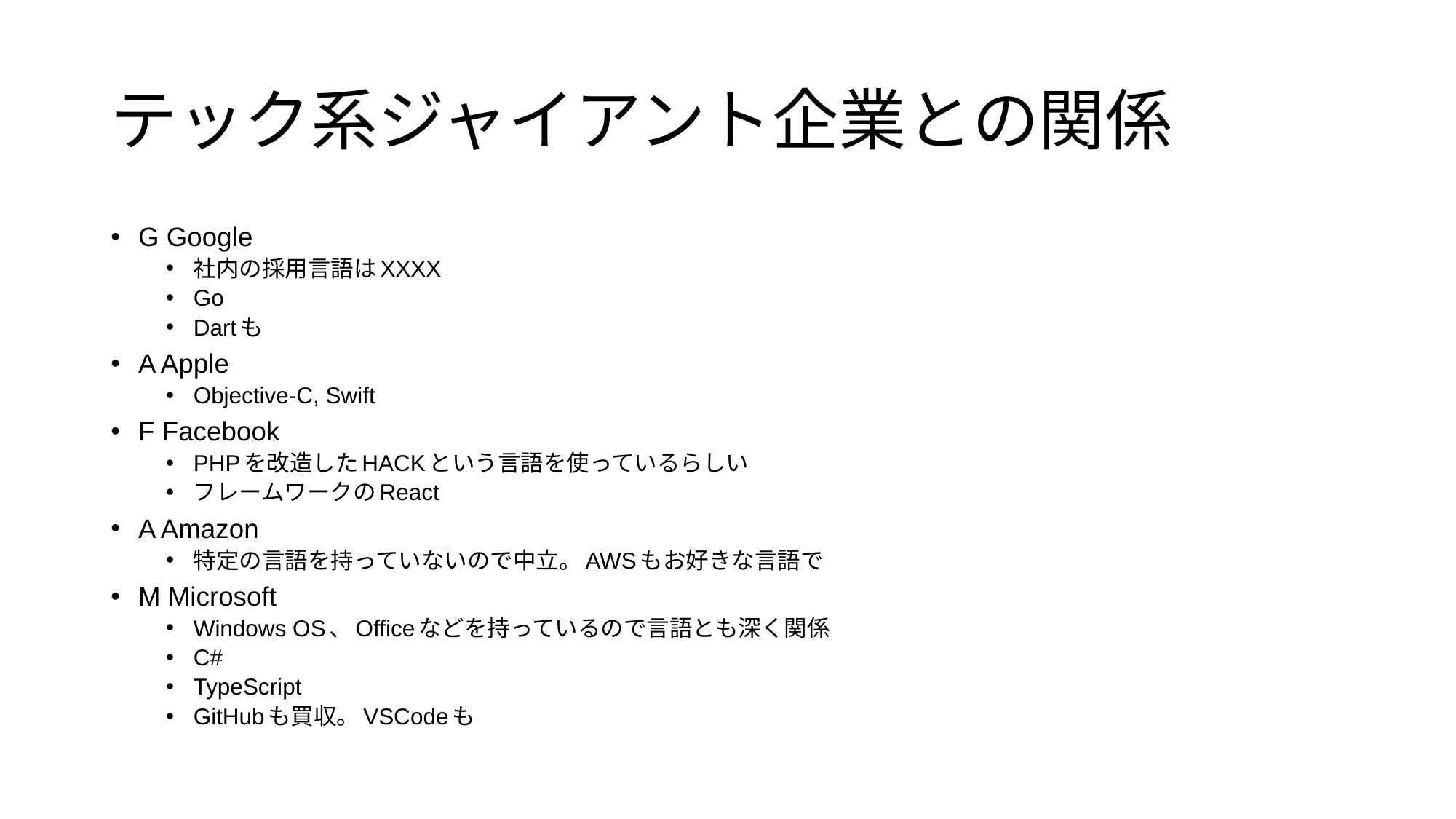

# テック系ジャイアント企業との関係
G Google
社内の採用言語はXXXX
Go
Dartも
A Apple
Objective-C, Swift
F Facebook
PHPを改造したHACKという言語を使っているらしい
フレームワークのReact
A Amazon
特定の言語を持っていないので中立。AWSもお好きな言語で
M Microsoft
Windows OS、Officeなどを持っているので言語とも深く関係
C#
TypeScript
GitHubも買収。VSCodeも